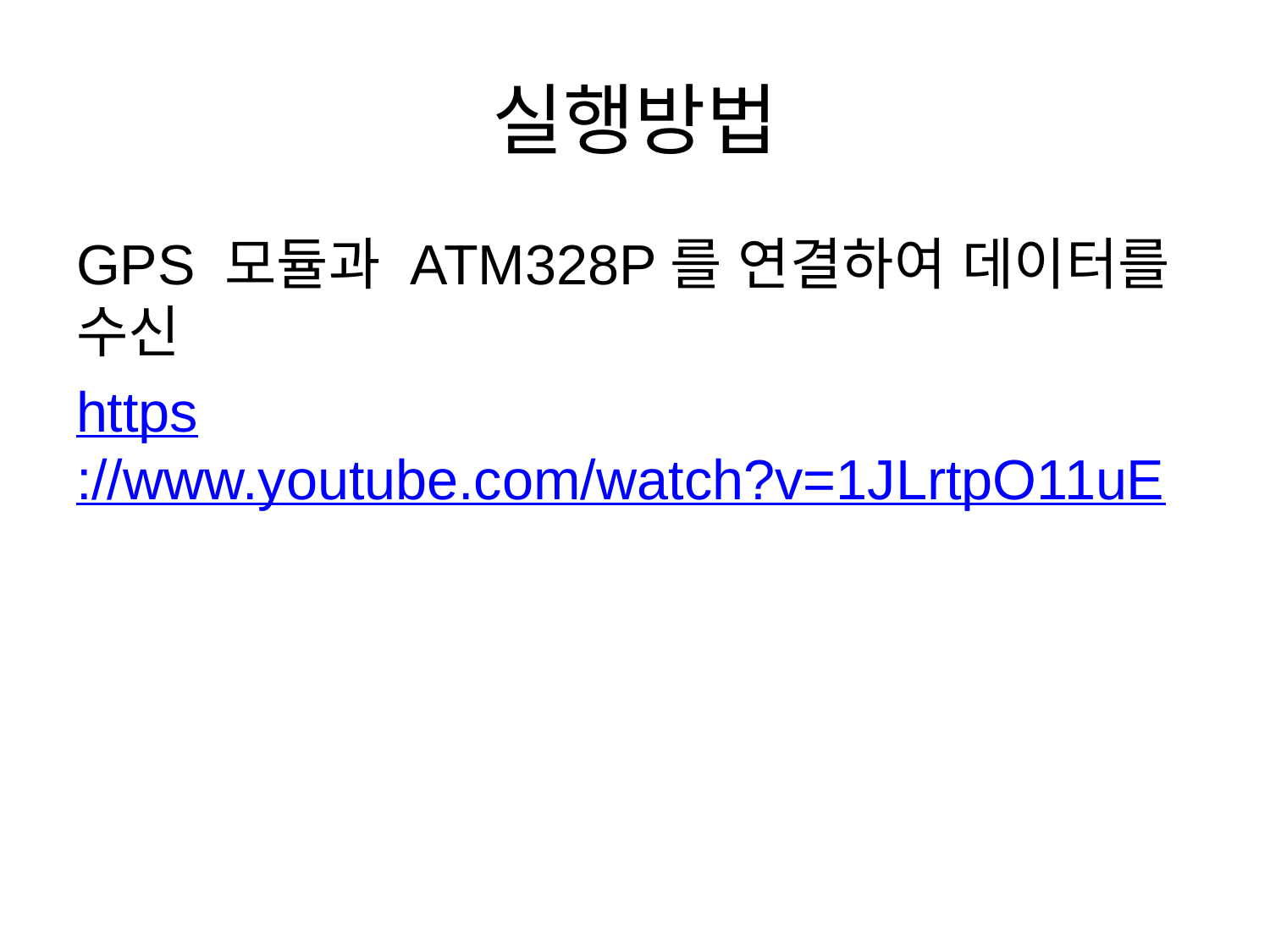

# 실행방법
GPS 모듈과 ATM328P를 연결하여 데이터를 수신
https://www.youtube.com/watch?v=1JLrtpO11uE